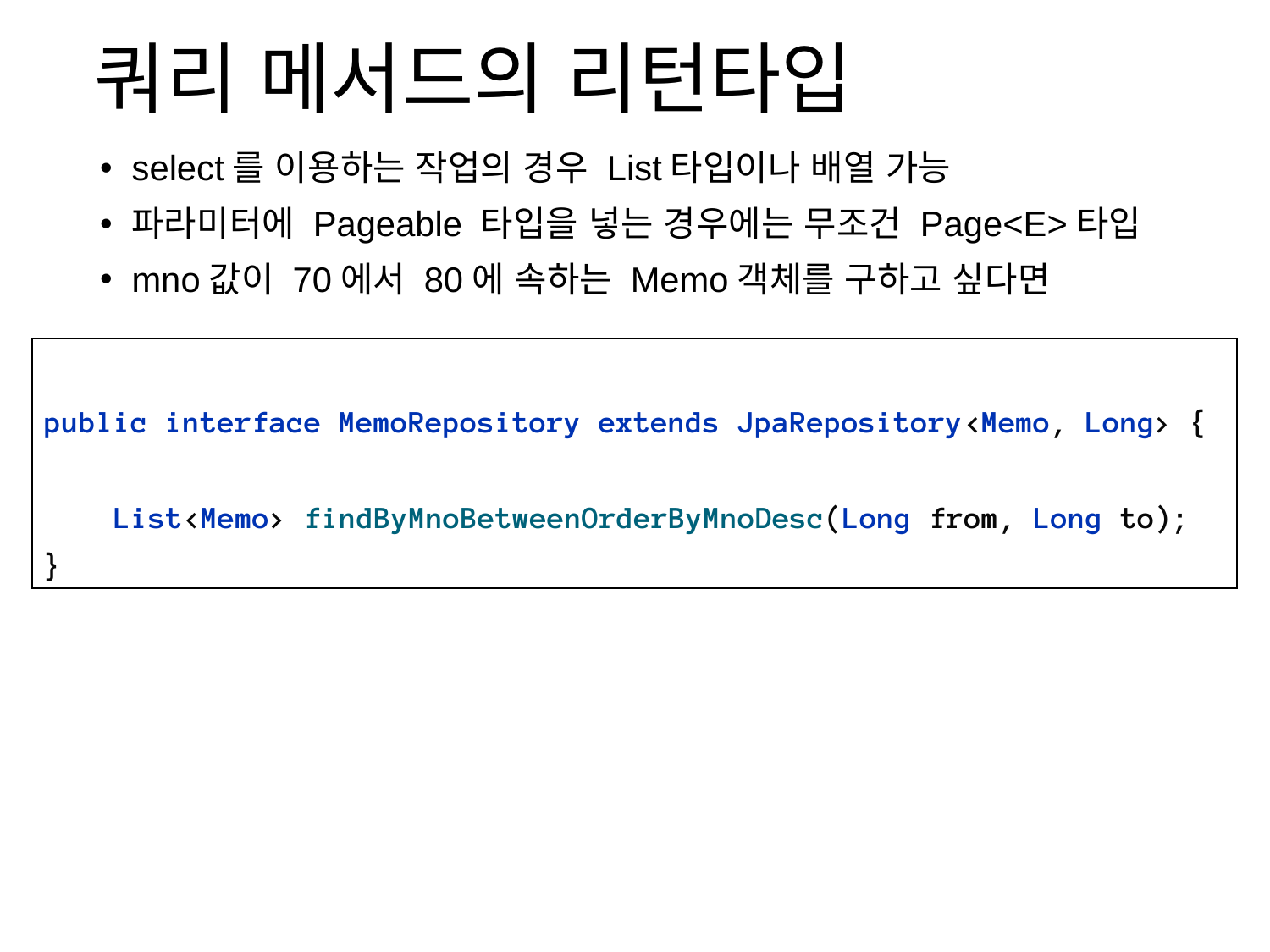

# 쿼리 메서드의 리턴타입
select를 이용하는 작업의 경우 List타입이나 배열 가능
파라미터에 Pageable 타입을 넣는 경우에는 무조건 Page<E>타입
mno값이 70에서 80에 속하는 Memo객체를 구하고 싶다면
public interface MemoRepository extends JpaRepository<Memo, Long> {
    List<Memo> findByMnoBetweenOrderByMnoDesc(Long from, Long to);
}